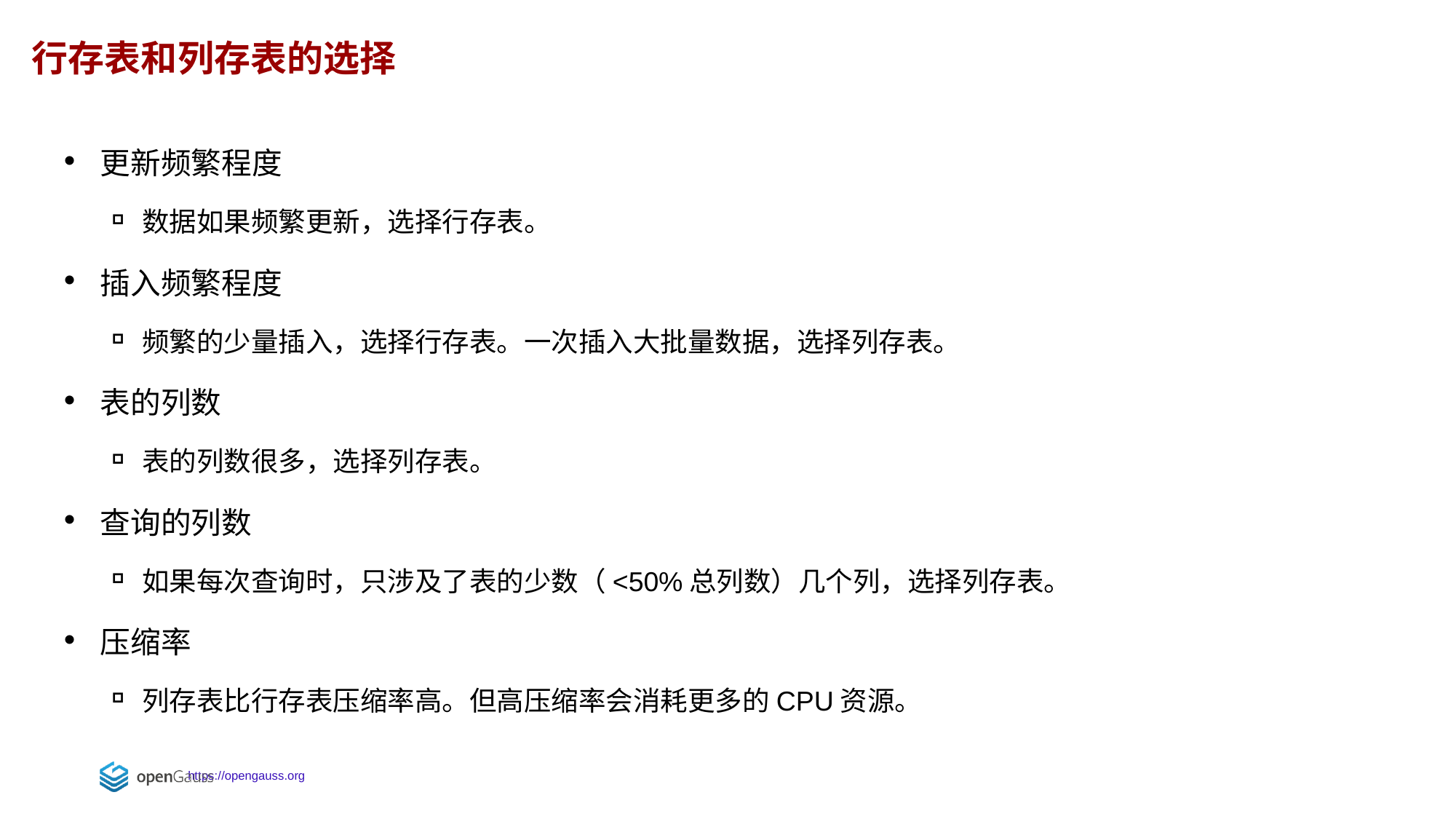

行存表和列存表的选择
更新频繁程度
数据如果频繁更新，选择行存表。
插入频繁程度
频繁的少量插入，选择行存表。一次插入大批量数据，选择列存表。
表的列数
表的列数很多，选择列存表。
查询的列数
如果每次查询时，只涉及了表的少数（<50%总列数）几个列，选择列存表。
压缩率
列存表比行存表压缩率高。但高压缩率会消耗更多的CPU资源。